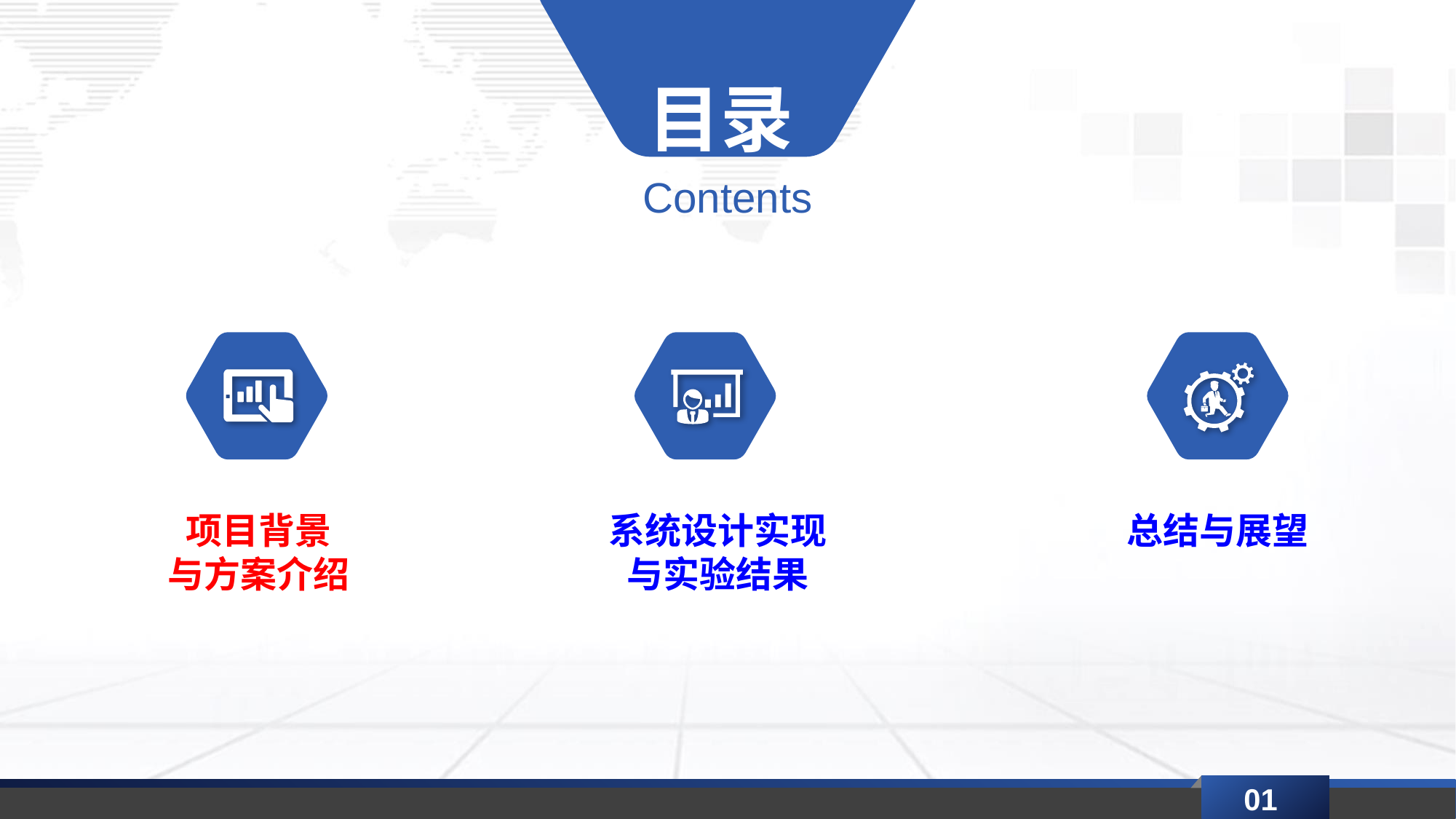

目录
Contents

项目背景
与方案介绍
系统设计实现
与实验结果
总结与展望

01

延时符